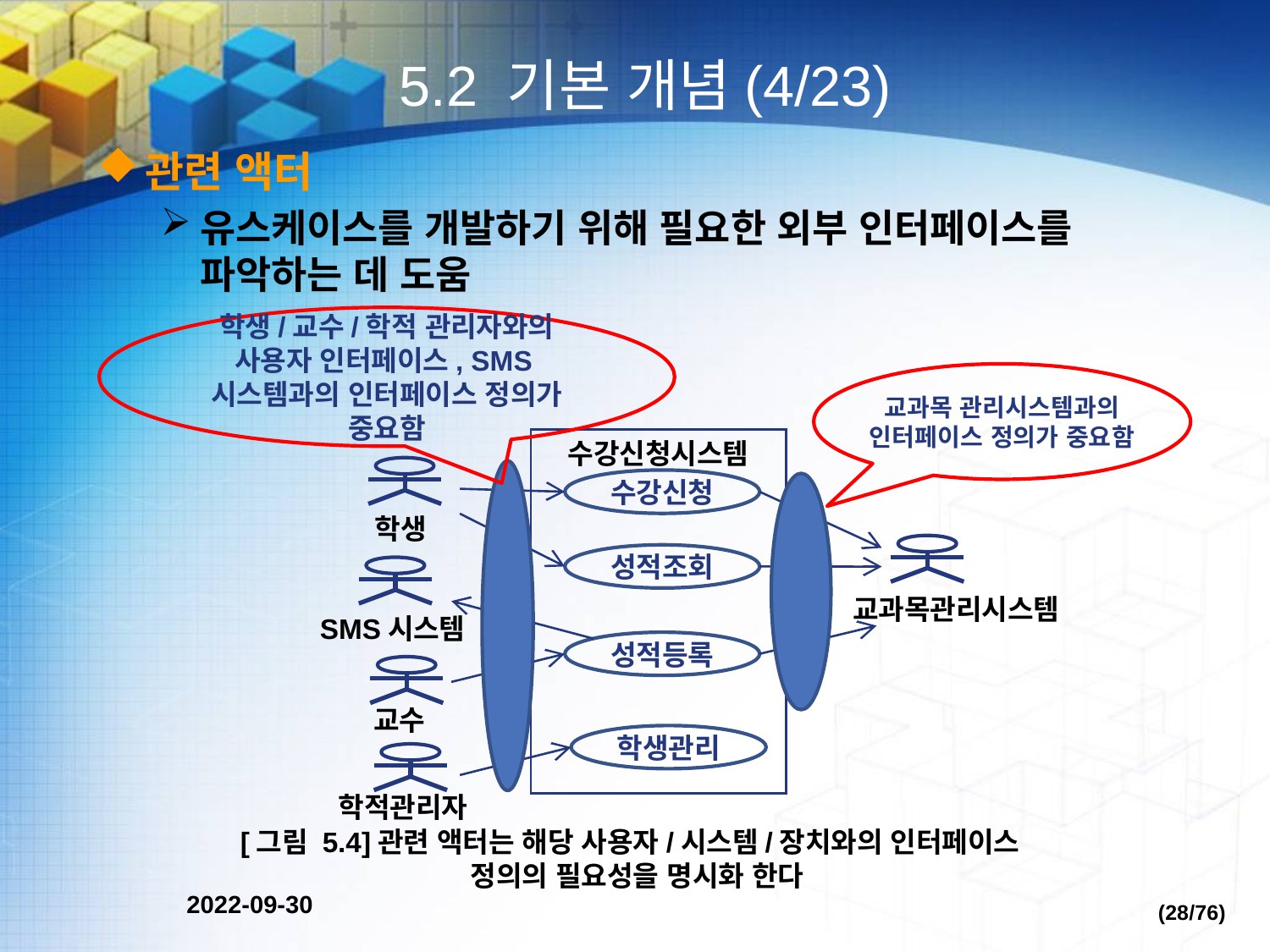

# 5.2 기본 개념(4/23)
관련 액터
유스케이스를 개발하기 위해 필요한 외부 인터페이스를 파악하는 데 도움
학생/교수/학적 관리자와의
사용자 인터페이스, SMS시스템과의 인터페이스 정의가 중요함
교과목 관리시스템과의 인터페이스 정의가 중요함
수강신청시스템

수강신청

학생

성적조회

교과목관리시스템
SMS시스템
성적등록

교수
학생관리

학적관리자
[그림 5.4]관련 액터는 해당 사용자/시스템/장치와의 인터페이스
 정의의 필요성을 명시화 한다
(28/76)
2022-09-30